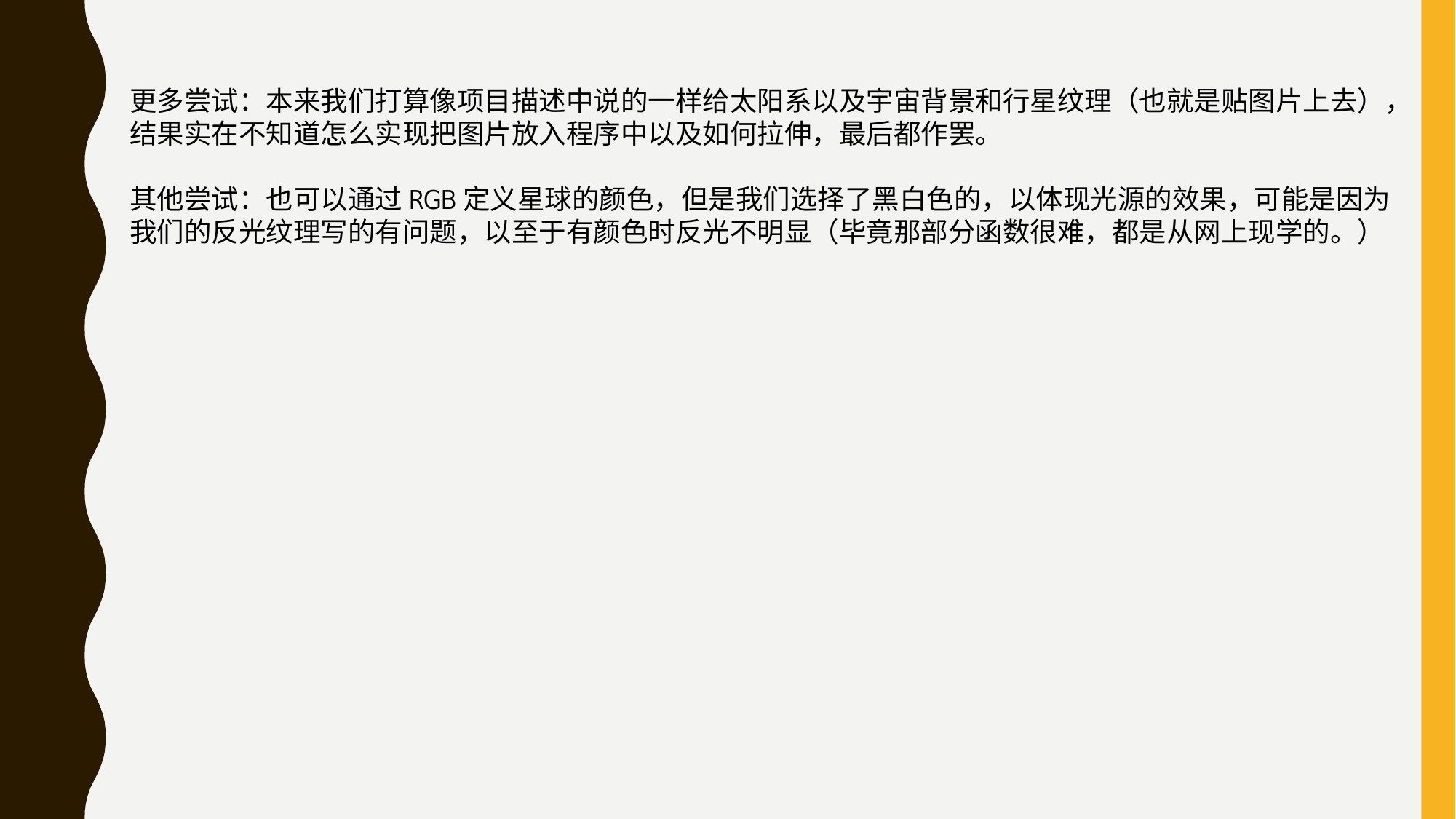

更多尝试：本来我们打算像项目描述中说的一样给太阳系以及宇宙背景和行星纹理（也就是贴图片上去），
结果实在不知道怎么实现把图片放入程序中以及如何拉伸，最后都作罢。

其他尝试：也可以通过RGB定义星球的颜色，但是我们选择了黑白色的，以体现光源的效果，可能是因为
我们的反光纹理写的有问题，以至于有颜色时反光不明显（毕竟那部分函数很难，都是从网上现学的。）